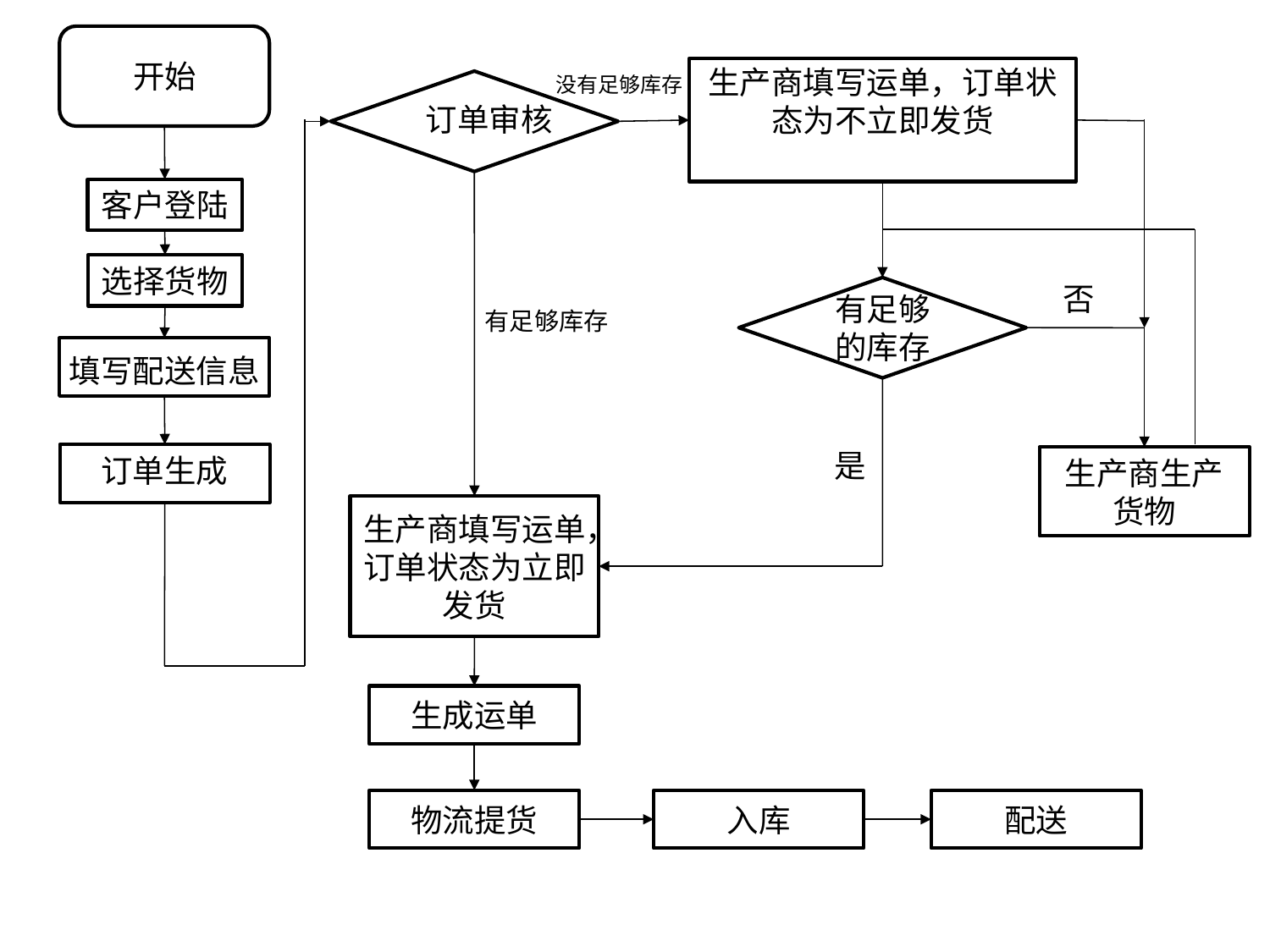

开始
生产商填写运单，订单状态为不立即发货

没有足够库存

订单审核

客户登陆
选择货物

否
有足够的库存
有足够库存

填写配送信息
是

订单生成
生产商生产货物
生产商填写运单，订单状态为立即发货
生成运单
物流提货
入库
配送